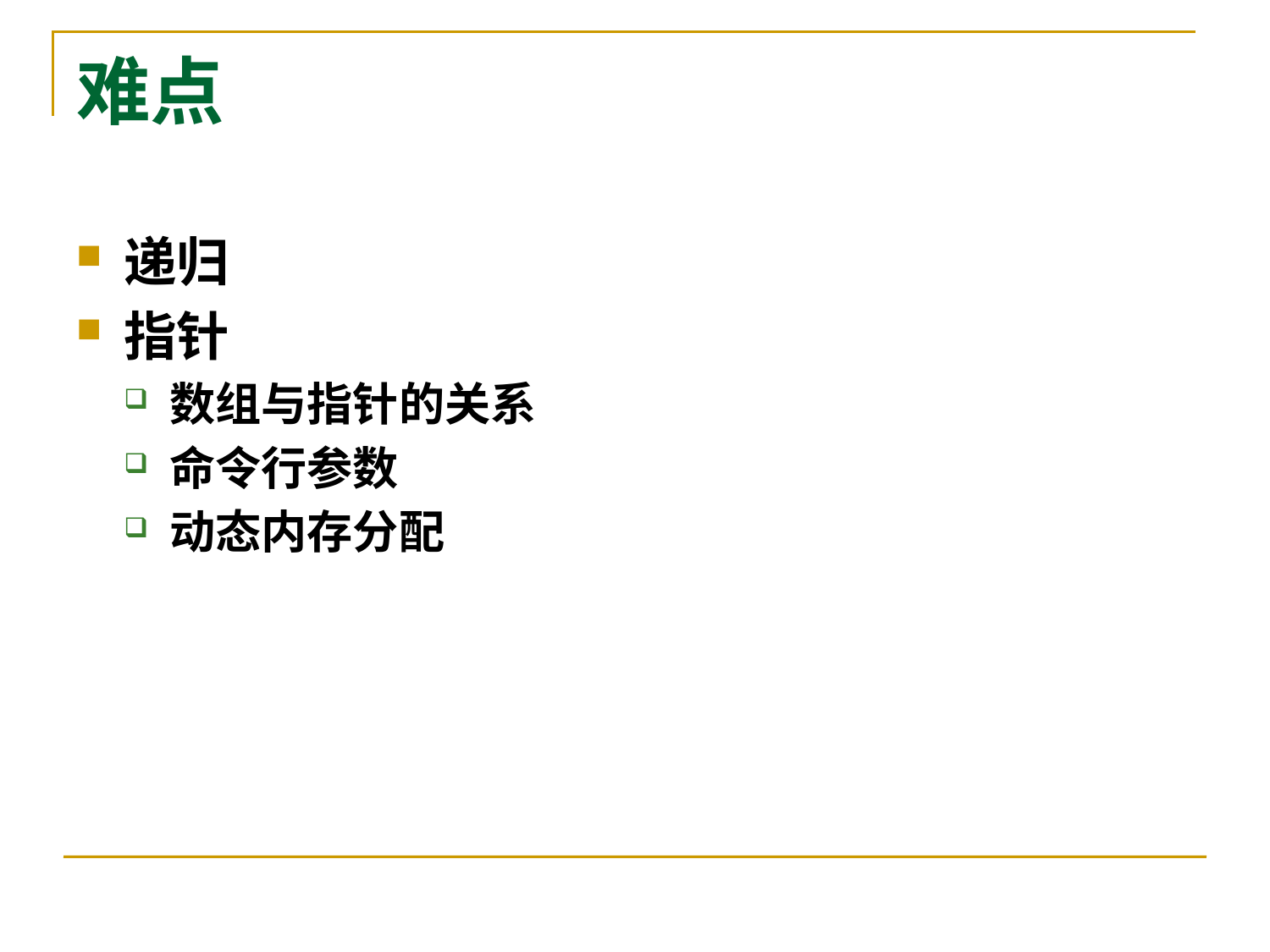

# 难点
递归
指针
数组与指针的关系
命令行参数
动态内存分配